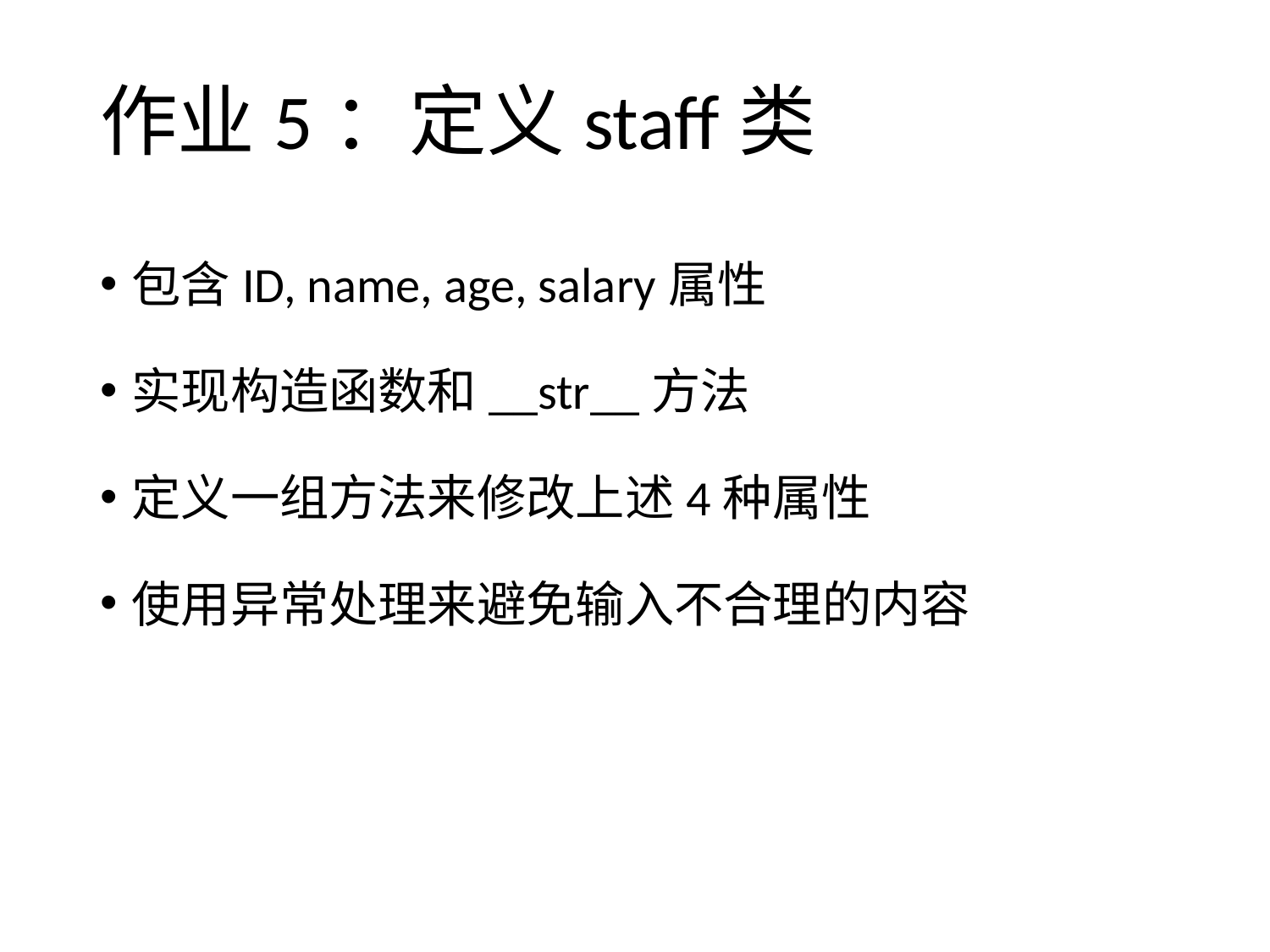

# 作业5：定义staff类
包含ID, name, age, salary属性
实现构造函数和__str__方法
定义一组方法来修改上述4种属性
使用异常处理来避免输入不合理的内容